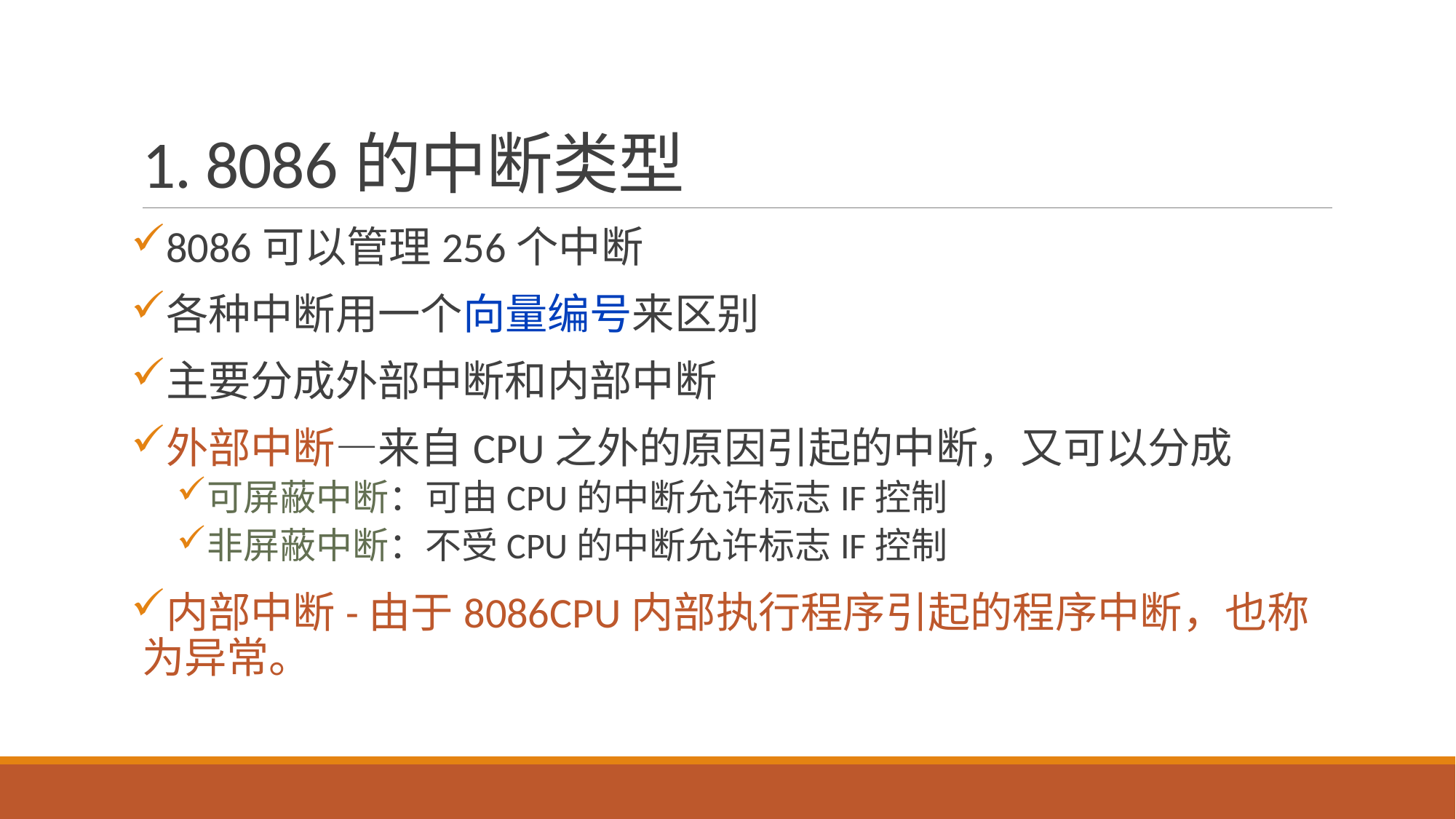

# 1. 8086的中断类型
8086可以管理256个中断
各种中断用一个向量编号来区别
主要分成外部中断和内部中断
外部中断—来自CPU之外的原因引起的中断，又可以分成
可屏蔽中断：可由CPU的中断允许标志IF控制
非屏蔽中断：不受CPU的中断允许标志IF控制
内部中断-由于8086CPU内部执行程序引起的程序中断，也称为异常。